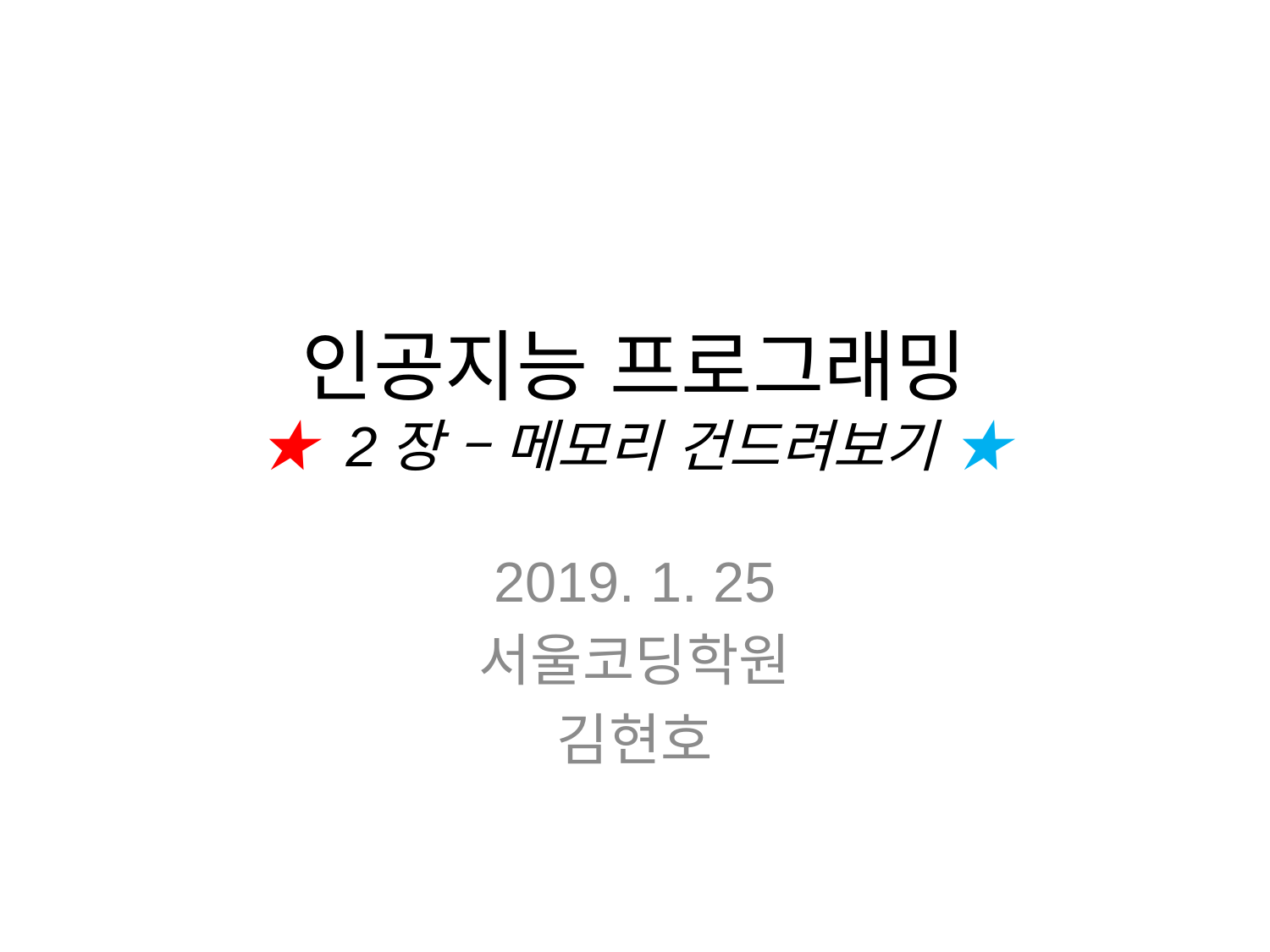

# 인공지능 프로그래밍 ★ 2장 – 메모리 건드려보기 ★
2019. 1. 25
서울코딩학원
김현호